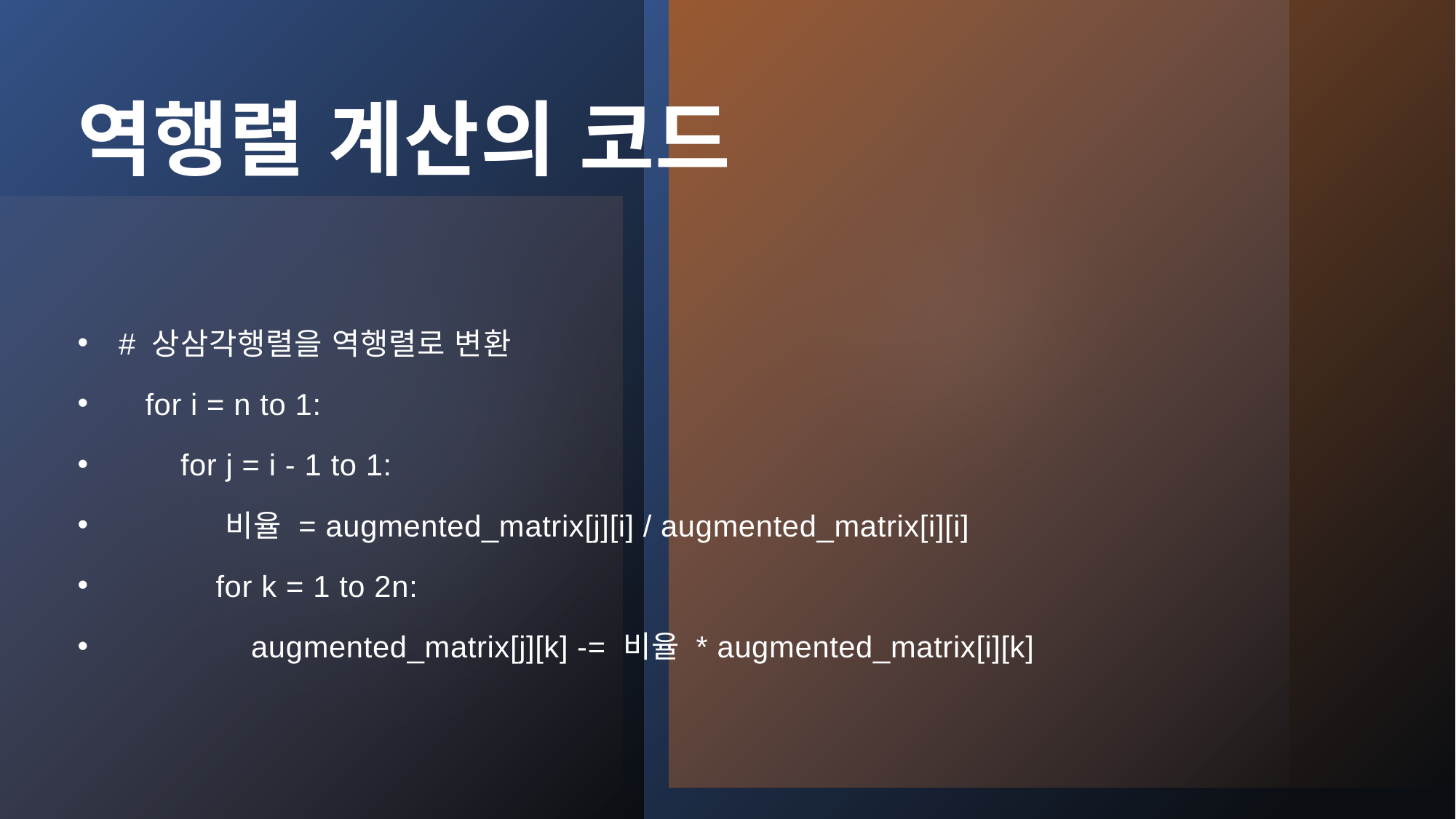

# 역행렬 계산의 코드
 # 상삼각행렬을 역행렬로 변환
    for i = n to 1:
        for j = i - 1 to 1:
            비율 = augmented_matrix[j][i] / augmented_matrix[i][i]
            for k = 1 to 2n:
                augmented_matrix[j][k] -= 비율 * augmented_matrix[i][k]